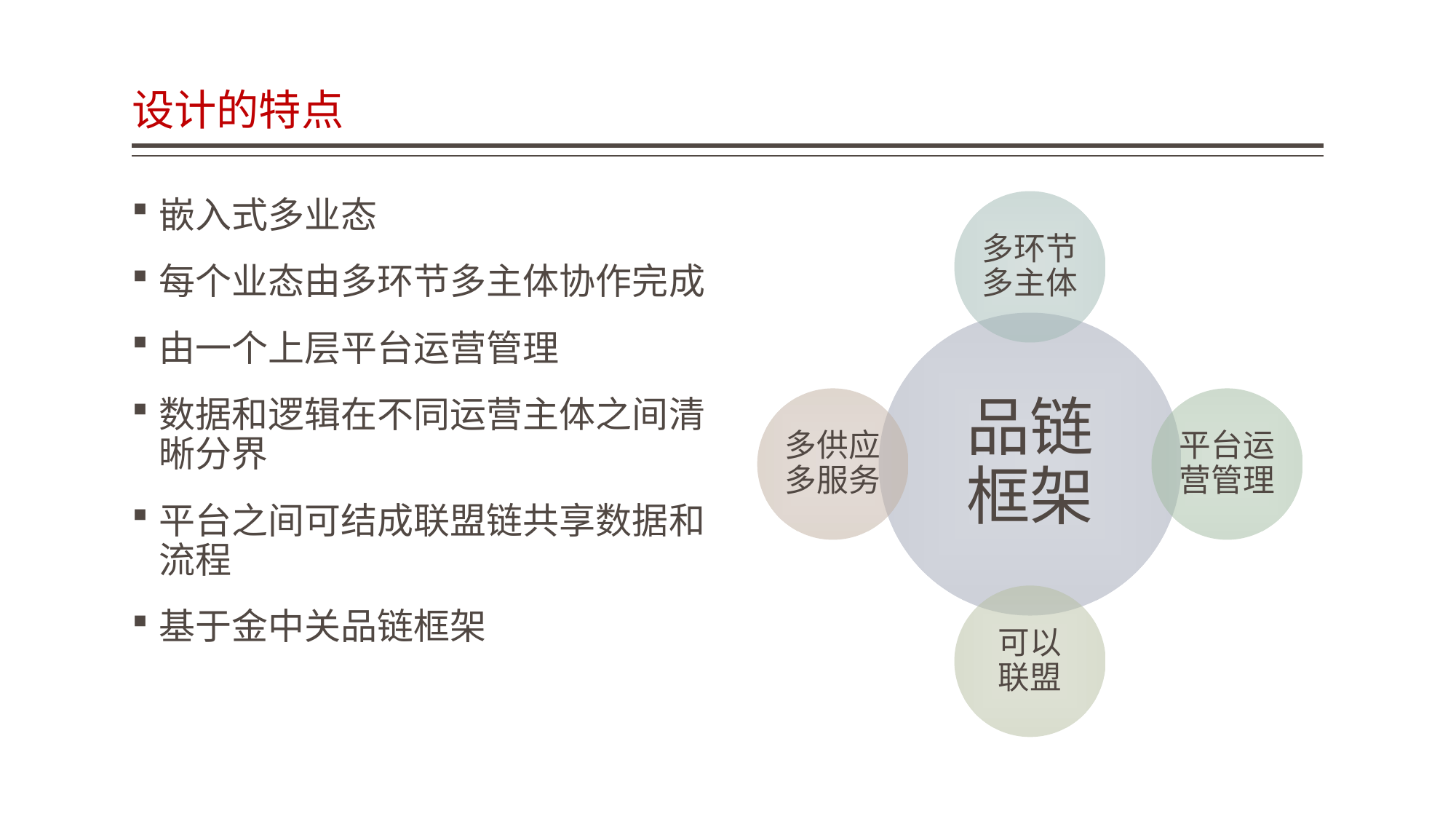

# 设计的特点
嵌入式多业态
每个业态由多环节多主体协作完成
由一个上层平台运营管理
数据和逻辑在不同运营主体之间清晰分界
平台之间可结成联盟链共享数据和流程
基于金中关品链框架
品链
框架
多环节多主体
平台运营管理
可以
联盟
多供应
多服务